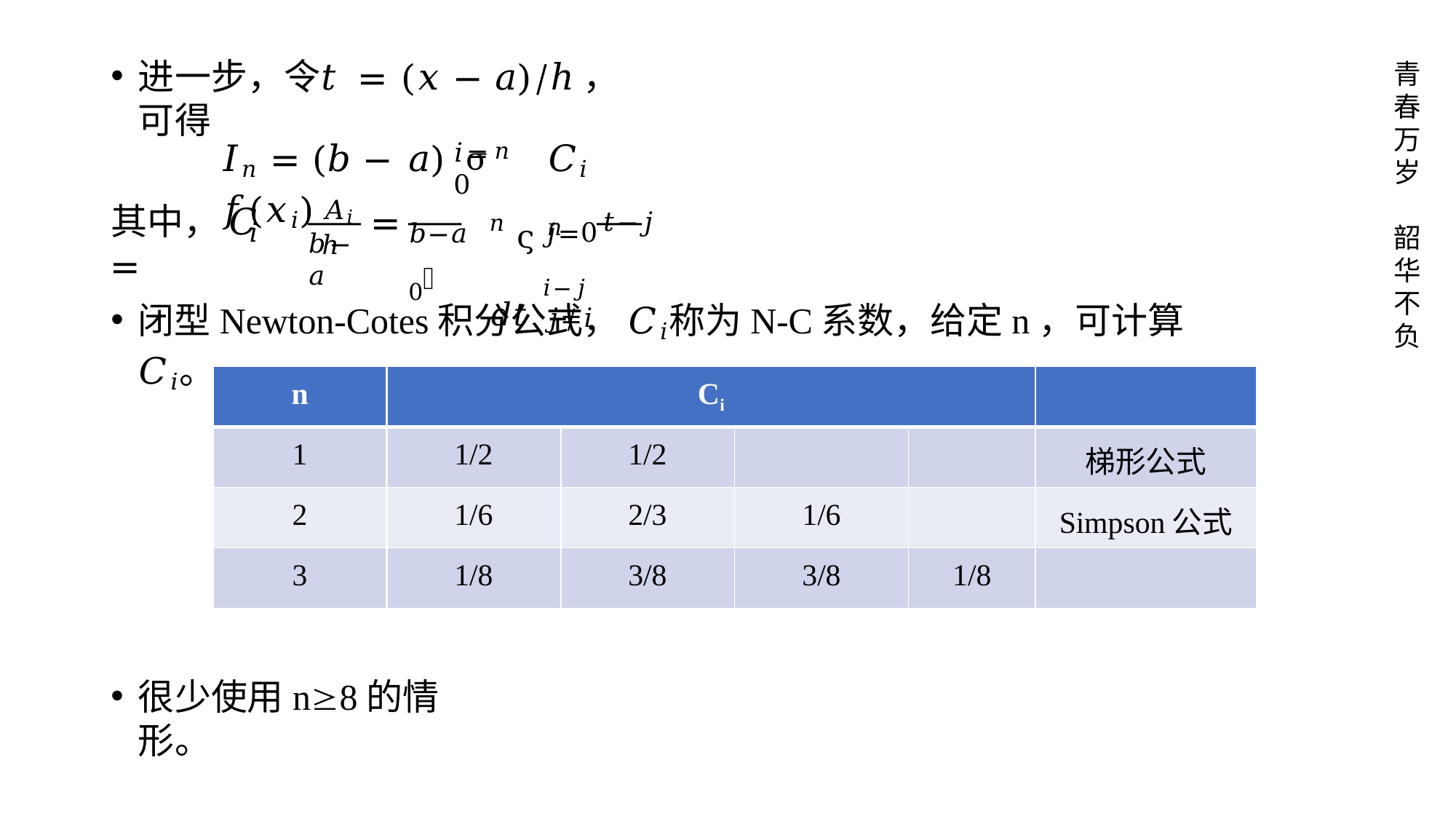

# 进一步，令𝑡 = (𝑥 − 𝑎)/ℎ，可得
青 春 万 岁
𝐼𝑛  = (𝑏 − 𝑎) σ𝑛	𝐶𝑖 𝑓(𝑥𝑖)
𝑖=0
𝑛 ς𝑛	𝑡−𝑗 𝑑𝑡
𝐴𝑖	ℎ
其中， 𝐶	=
=
𝑖
𝑗=0 𝑖−𝑗
𝑗≠𝑖
𝑏−𝑎 ׬0
韶 华 不 负

𝑏−𝑎
闭型Newton-Cotes积分公式， 𝐶𝑖称为N-C系数，给定n，可计算𝐶𝑖。
| n | Ci |  |  |  |  |
| --- | --- | --- | --- | --- | --- |
| 1 | 1/2 | 1/2 |  |  | 梯形公式 |
| 2 | 1/6 | 2/3 | 1/6 |  | Simpson公式 |
| 3 | 1/8 | 3/8 | 3/8 | 1/8 |  |
很少使用n≥8的情形。